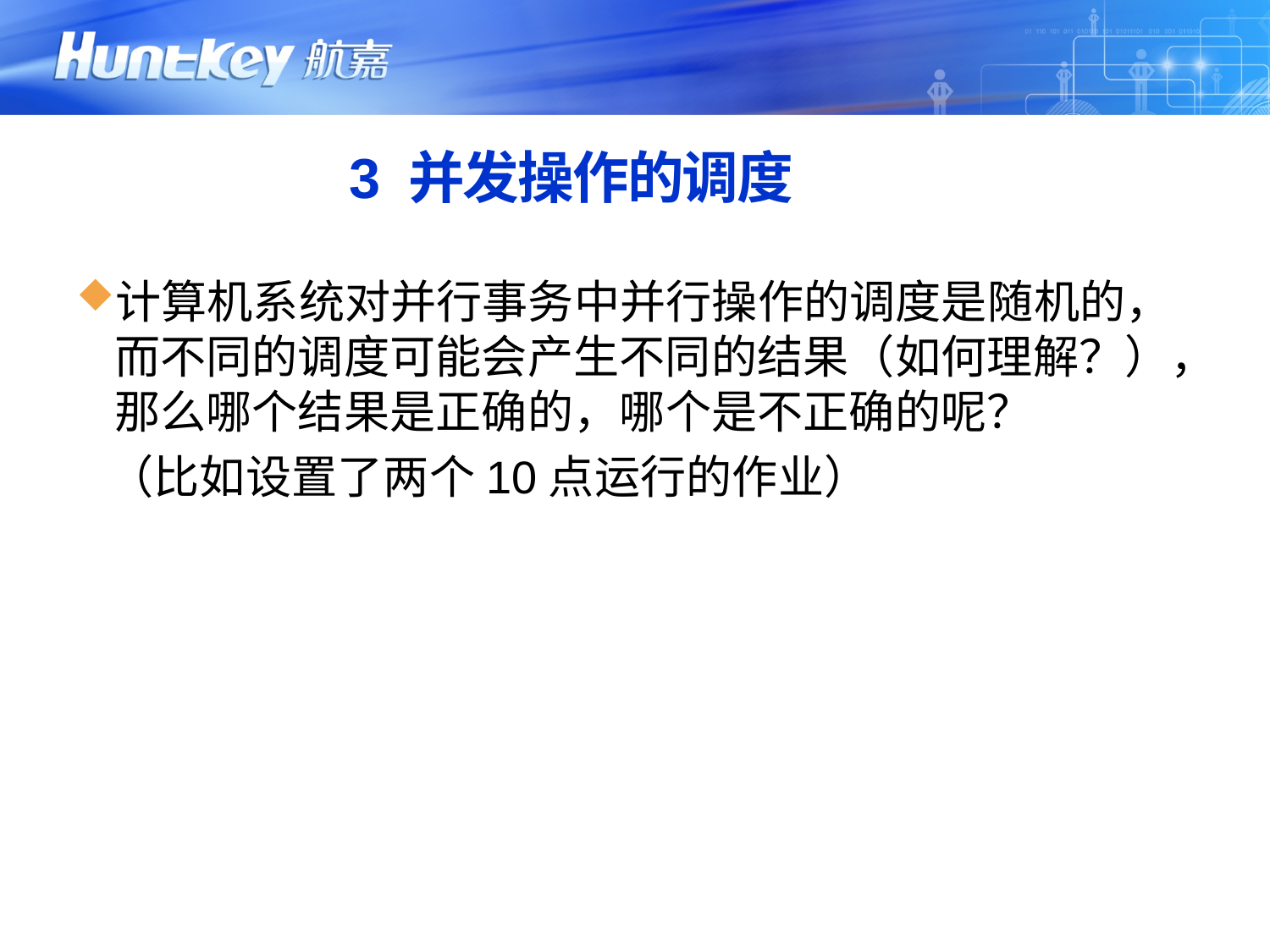

# 3 并发操作的调度
计算机系统对并行事务中并行操作的调度是随机的，而不同的调度可能会产生不同的结果（如何理解？），那么哪个结果是正确的，哪个是不正确的呢？
  （比如设置了两个10点运行的作业）